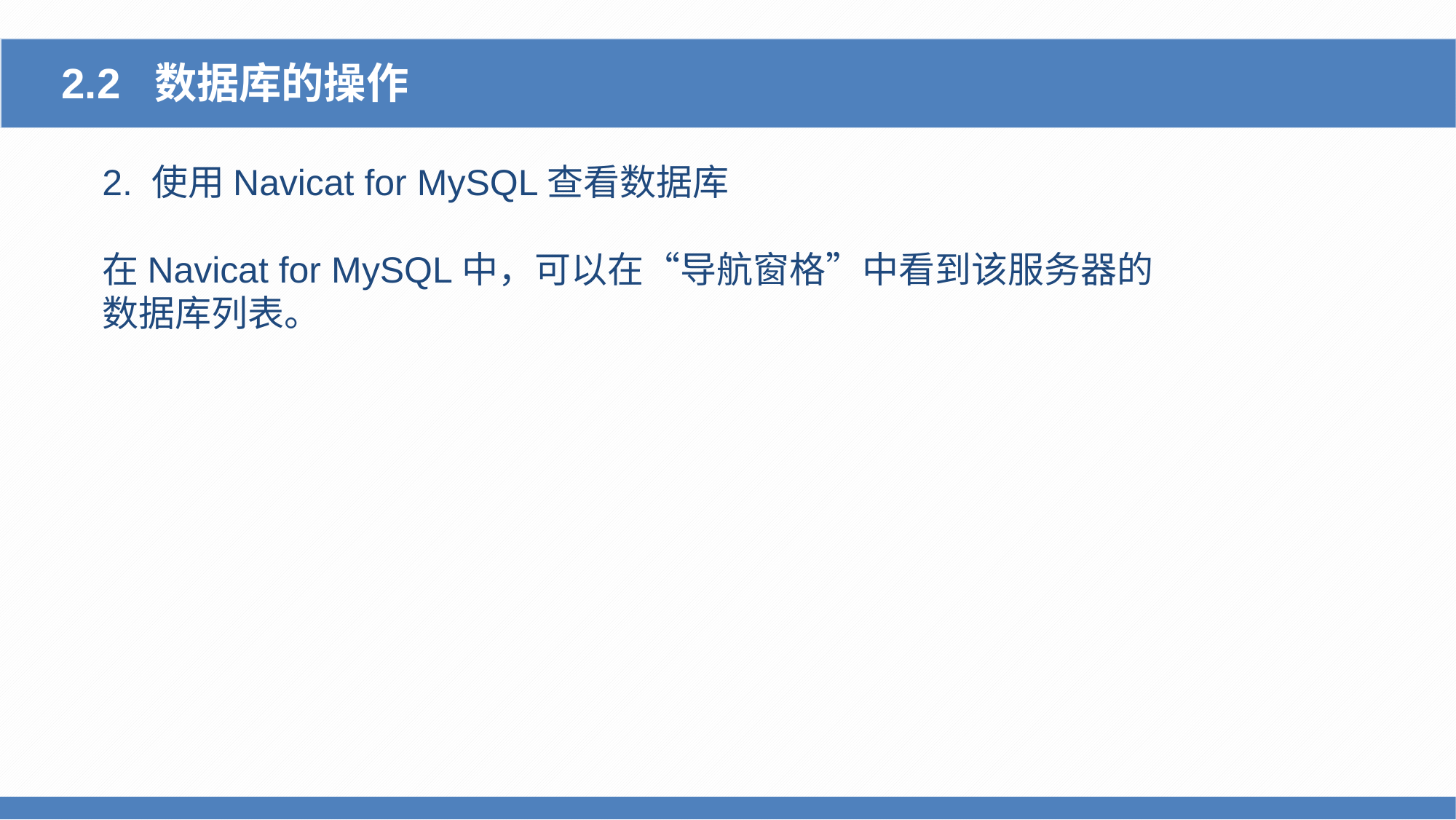

2.2  数据库的操作
2. 使用Navicat for MySQL查看数据库

在Navicat for MySQL中，可以在“导航窗格”中看到该服务器的数据库列表。